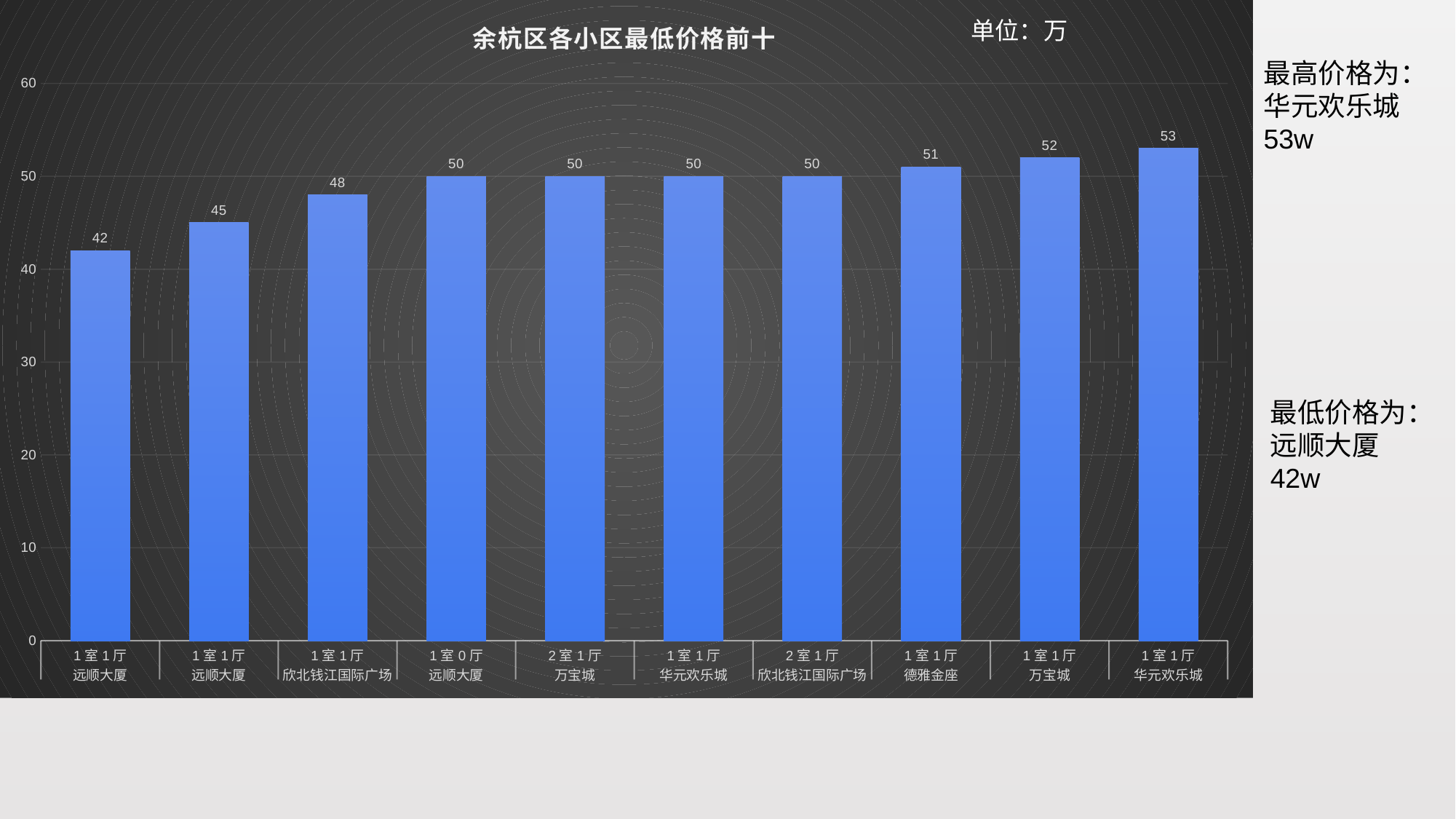

### Chart: 余杭区各小区最低价格前十

| Category |  |
|---|---|
| 1室1厅 | 42.0 |
| 1室1厅 | 45.0 |
| 1室1厅 | 48.0 |
| 1室0厅 | 50.0 |
| 2室1厅 | 50.0 |
| 1室1厅 | 50.0 |
| 2室1厅 | 50.0 |
| 1室1厅 | 51.0 |
| 1室1厅 | 52.0 |
| 1室1厅 | 53.0 |
单位：万
最高价格为：
华元欢乐城
53w
最低价格为：
远顺大厦
42w